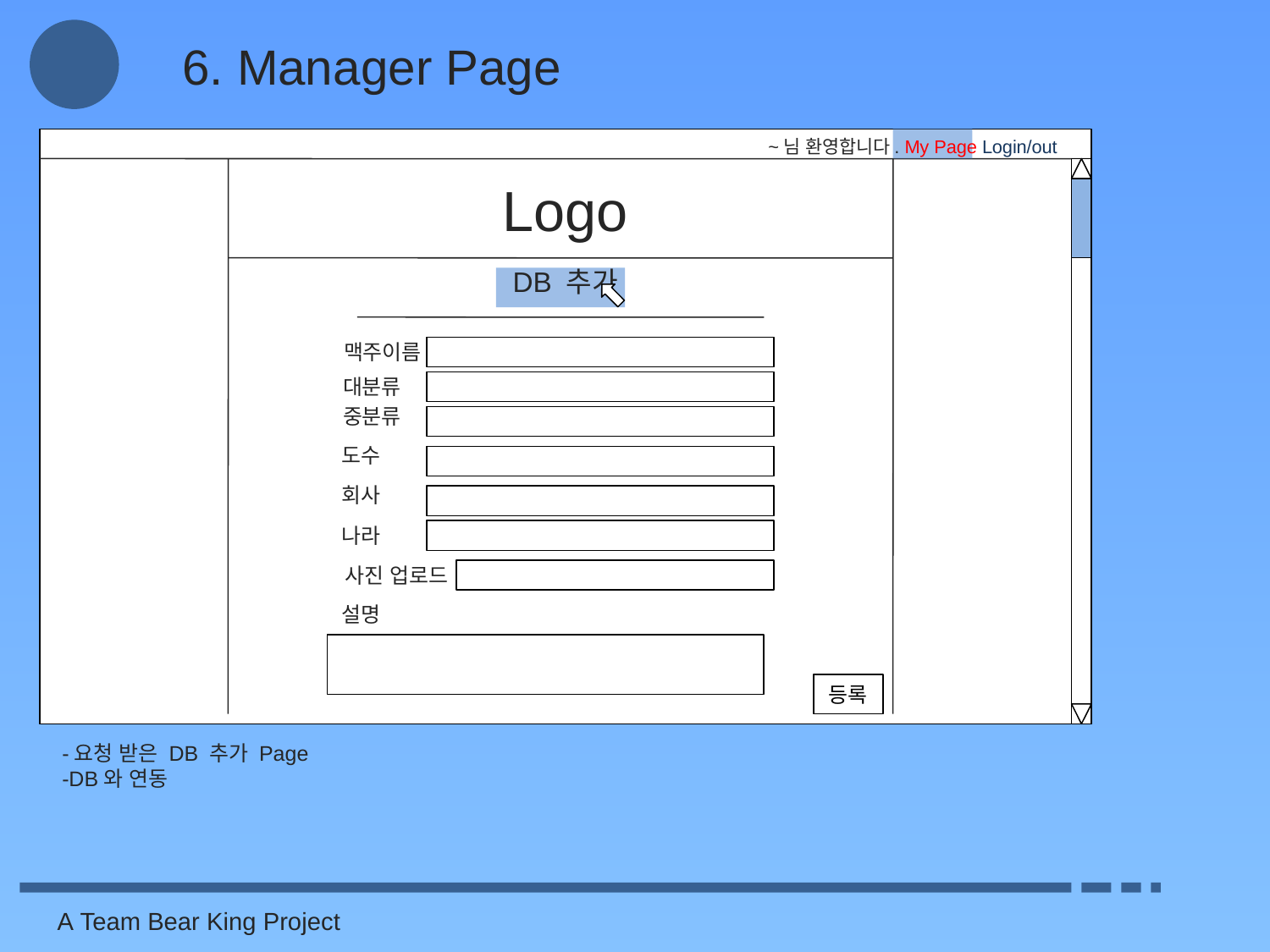

6. Manager Page

~님 환영합니다. My Page Login/out

Logo

DB 추가

맥주이름

대분류

중분류

도수

회사

나라

사진 업로드

설명

등록

-요청 받은 DB 추가 Page
-DB와 연동

A Team Bear King Project